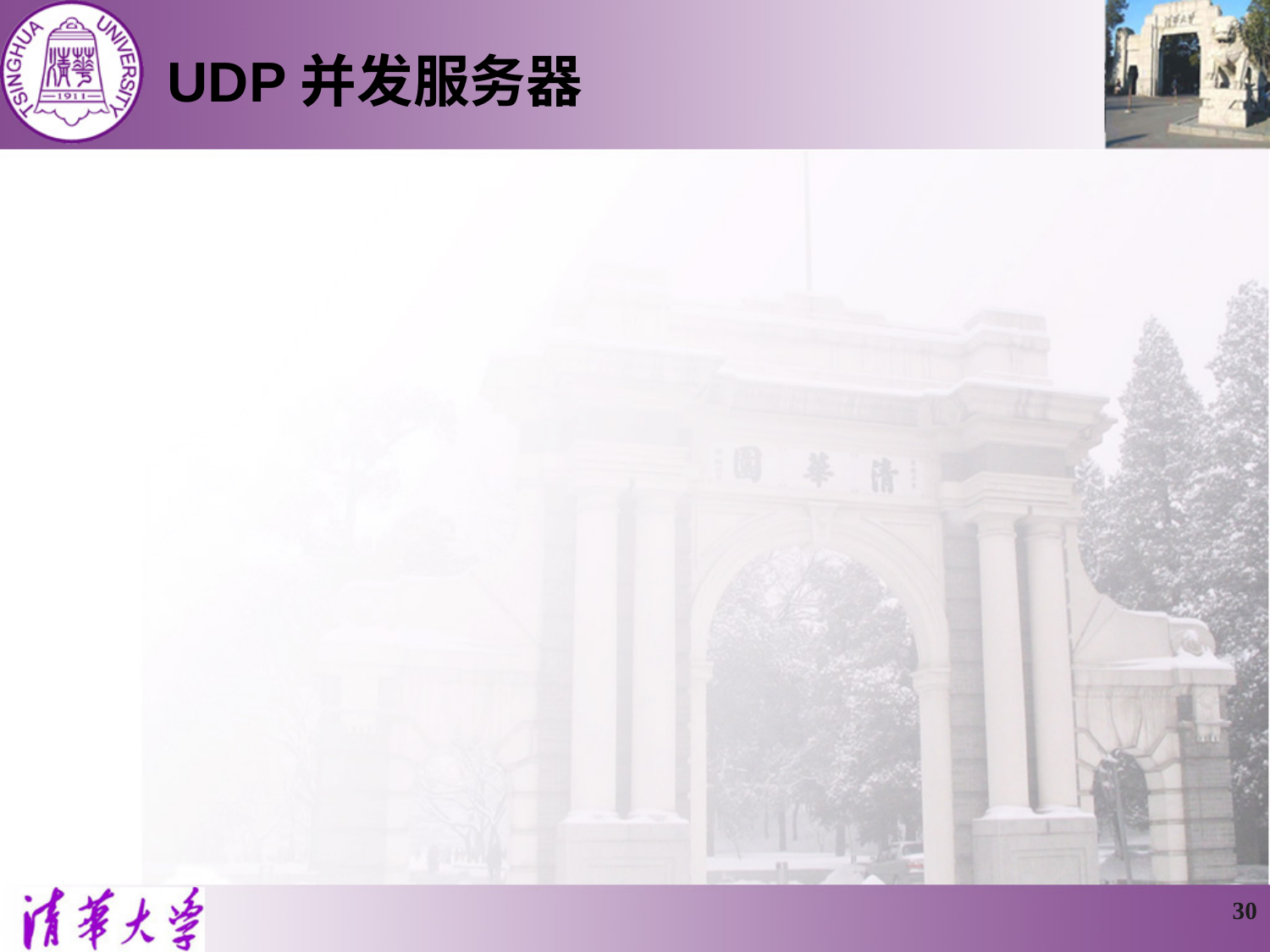

# UDP并发服务器
主线程：
创建套接字并将其绑定到知名端口上
反复调用recvfrom接收来自客户的一个请求，并创建一个新的从线程来处理响应
从线程：
根据来自主线程的请求信息以及套接字信息，进行处理
根据应用协议构造应答，并用sendto发回给客户
退出（即：从线程处理完一个请求后就终止）

由于创建进程或者线程是昂贵的，因此只有很少的无连接服务器采用并发实现
30